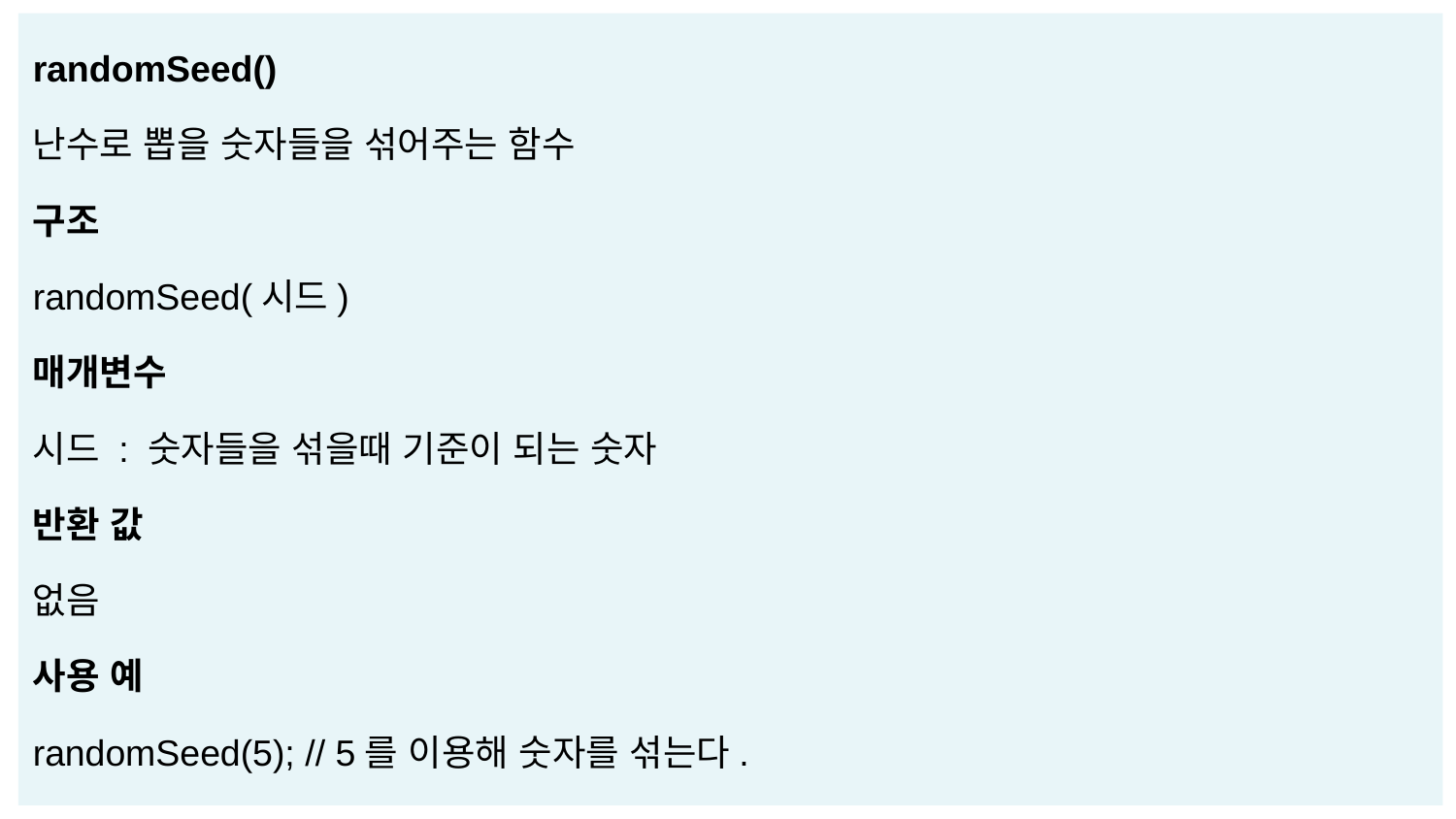

randomSeed()
난수로 뽑을 숫자들을 섞어주는 함수
구조
randomSeed(시드)
매개변수
시드 : 숫자들을 섞을때 기준이 되는 숫자
반환 값
없음
사용 예
randomSeed(5); // 5를 이용해 숫자를 섞는다.